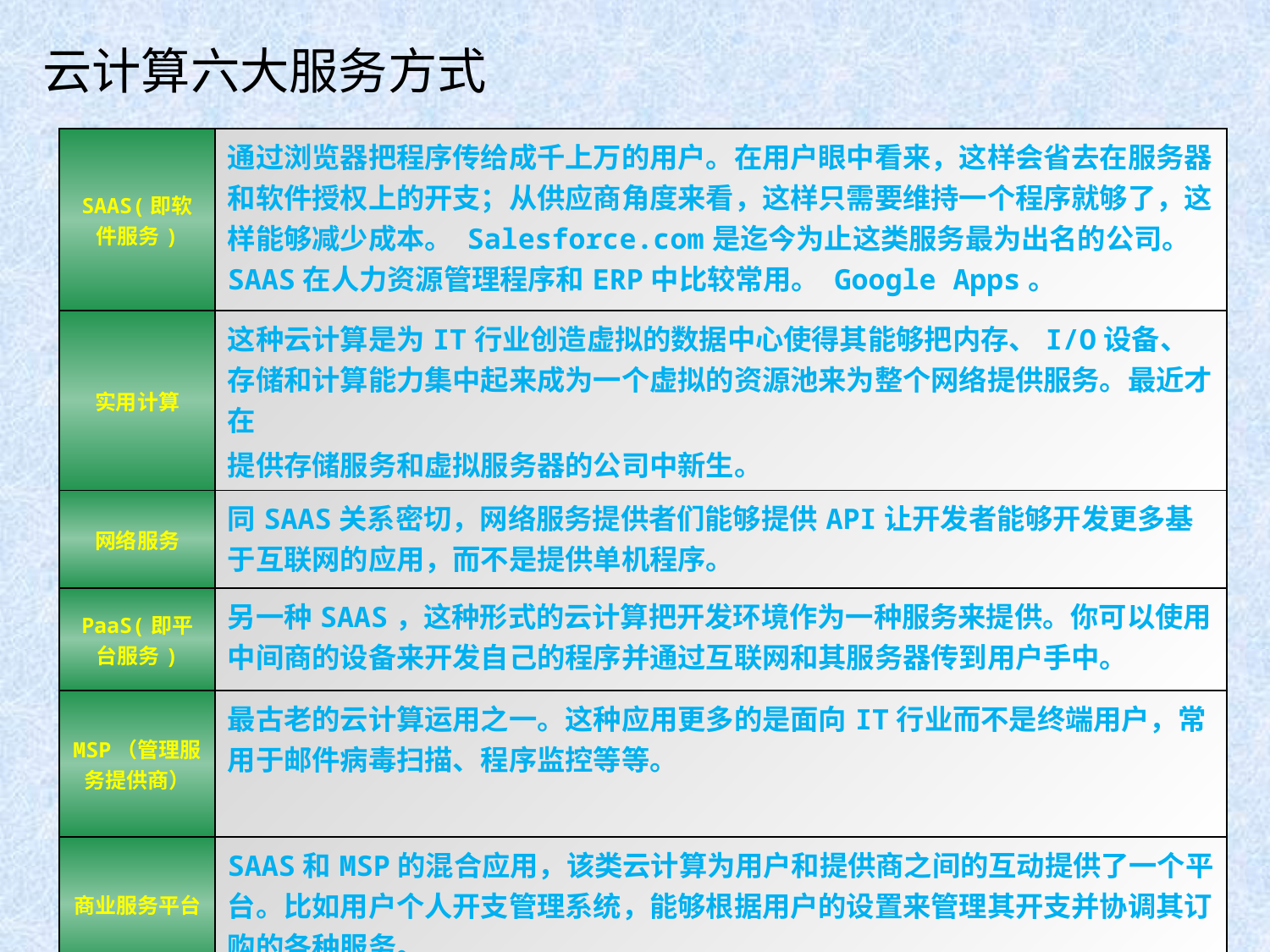

云计算六大服务方式
| SAAS(即软件服务) | 通过浏览器把程序传给成千上万的用户。在用户眼中看来，这样会省去在服务器和软件授权上的开支；从供应商角度来看，这样只需要维持一个程序就够了，这样能够减少成本。 Salesforce.com是迄今为止这类服务最为出名的公司。SAAS在人力资源管理程序和ERP中比较常用。 Google Apps。 |
| --- | --- |
| 实用计算 | 这种云计算是为IT行业创造虚拟的数据中心使得其能够把内存、I/O设备、存储和计算能力集中起来成为一个虚拟的资源池来为整个网络提供服务。最近才在 提供存储服务和虚拟服务器的公司中新生。 |
| 网络服务 | 同SAAS关系密切，网络服务提供者们能够提供API让开发者能够开发更多基于互联网的应用，而不是提供单机程序。 |
| PaaS(即平台服务) | 另一种SAAS，这种形式的云计算把开发环境作为一种服务来提供。你可以使用中间商的设备来开发自己的程序并通过互联网和其服务器传到用户手中。 |
| MSP（管理服务提供商） | 最古老的云计算运用之一。这种应用更多的是面向IT行业而不是终端用户，常用于邮件病毒扫描、程序监控等等。 |
| 商业服务平台 | SAAS和MSP的混合应用，该类云计算为用户和提供商之间的互动提供了一个平台。比如用户个人开支管理系统，能够根据用户的设置来管理其开支并协调其订购的各种服务。 |
12